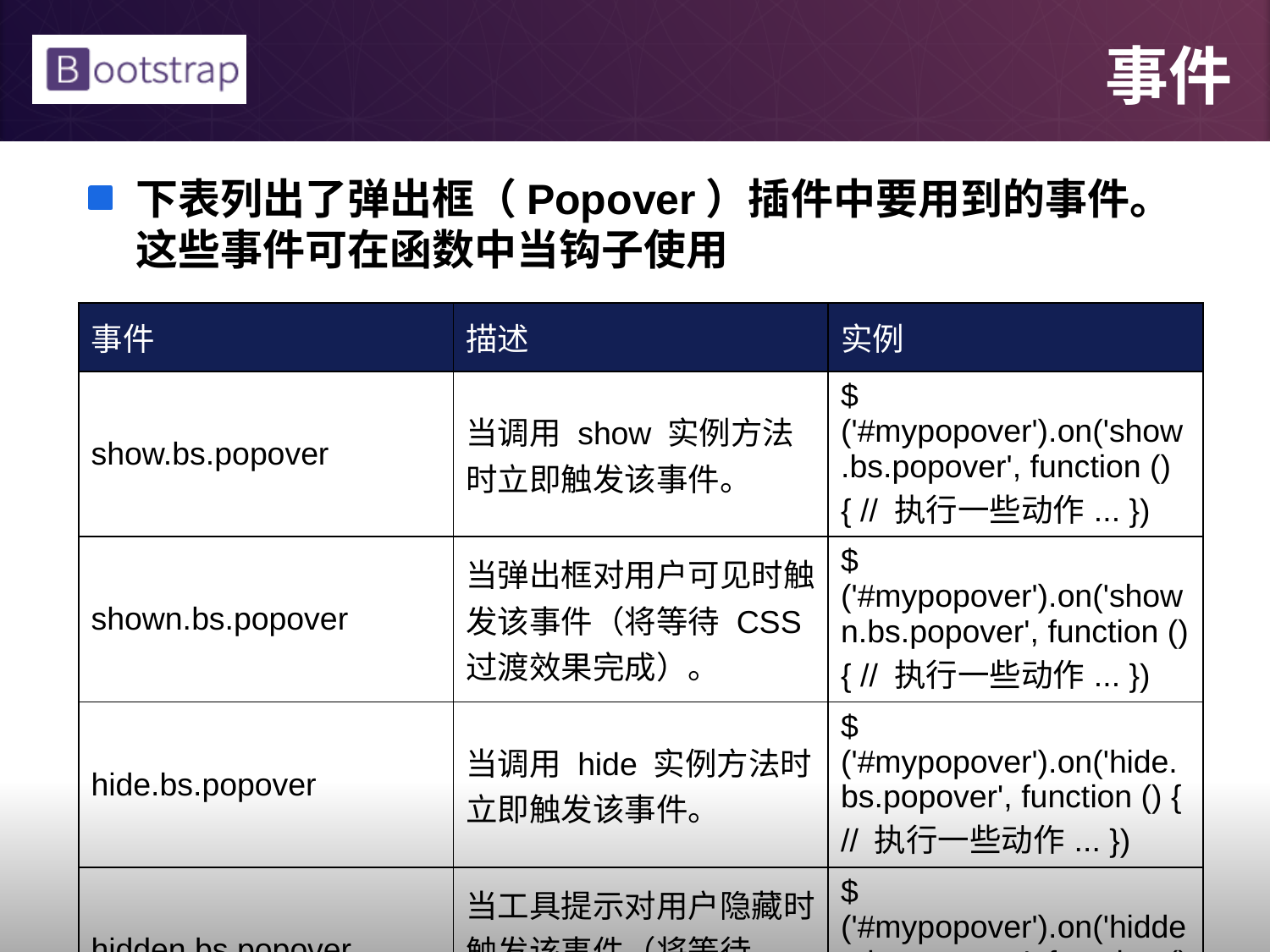

# 事件
下表列出了弹出框（Popover）插件中要用到的事件。这些事件可在函数中当钩子使用
| 事件 | 描述 | 实例 |
| --- | --- | --- |
| show.bs.popover | 当调用 show 实例方法时立即触发该事件。 | $('#mypopover').on('show.bs.popover', function () { // 执行一些动作... }) |
| shown.bs.popover | 当弹出框对用户可见时触发该事件（将等待 CSS 过渡效果完成）。 | $('#mypopover').on('shown.bs.popover', function () { // 执行一些动作... }) |
| hide.bs.popover | 当调用 hide 实例方法时立即触发该事件。 | $('#mypopover').on('hide.bs.popover', function () { // 执行一些动作... }) |
| hidden.bs.popover | 当工具提示对用户隐藏时触发该事件（将等待 CSS 过渡效果完成）。 | $('#mypopover').on('hidden.bs.popover', function () { // 执行一些动作... }) |